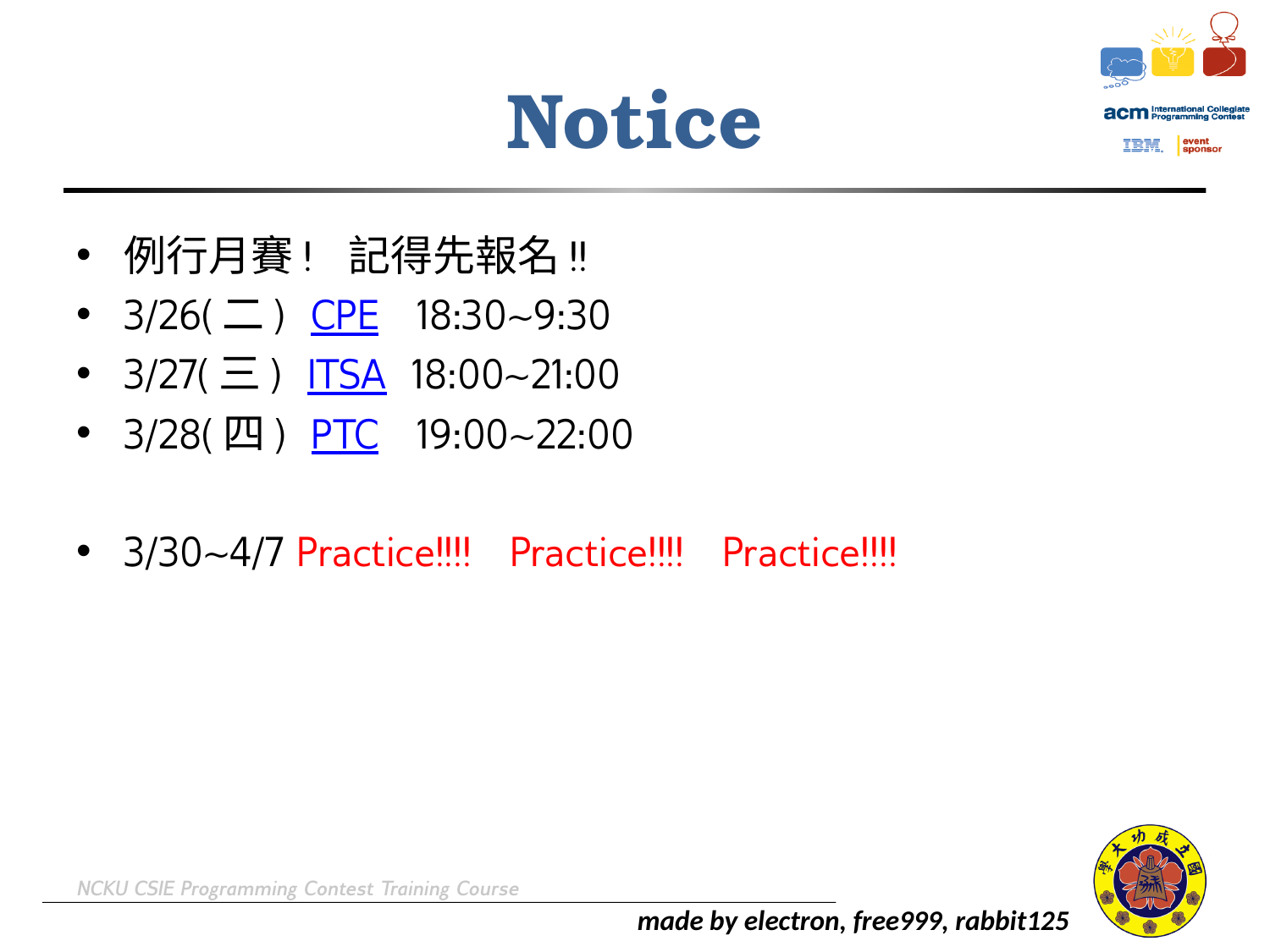

# Notice
例行月賽!  記得先報名!!
3/26(二)  CPE   18:30~9:30
3/27(三)  ITSA  18:00~21:00
3/28(四)  PTC   19:00~22:00

3/30~4/7 Practice!!!!   Practice!!!!   Practice!!!!

NCKU CSIE Programming Contest Training Course